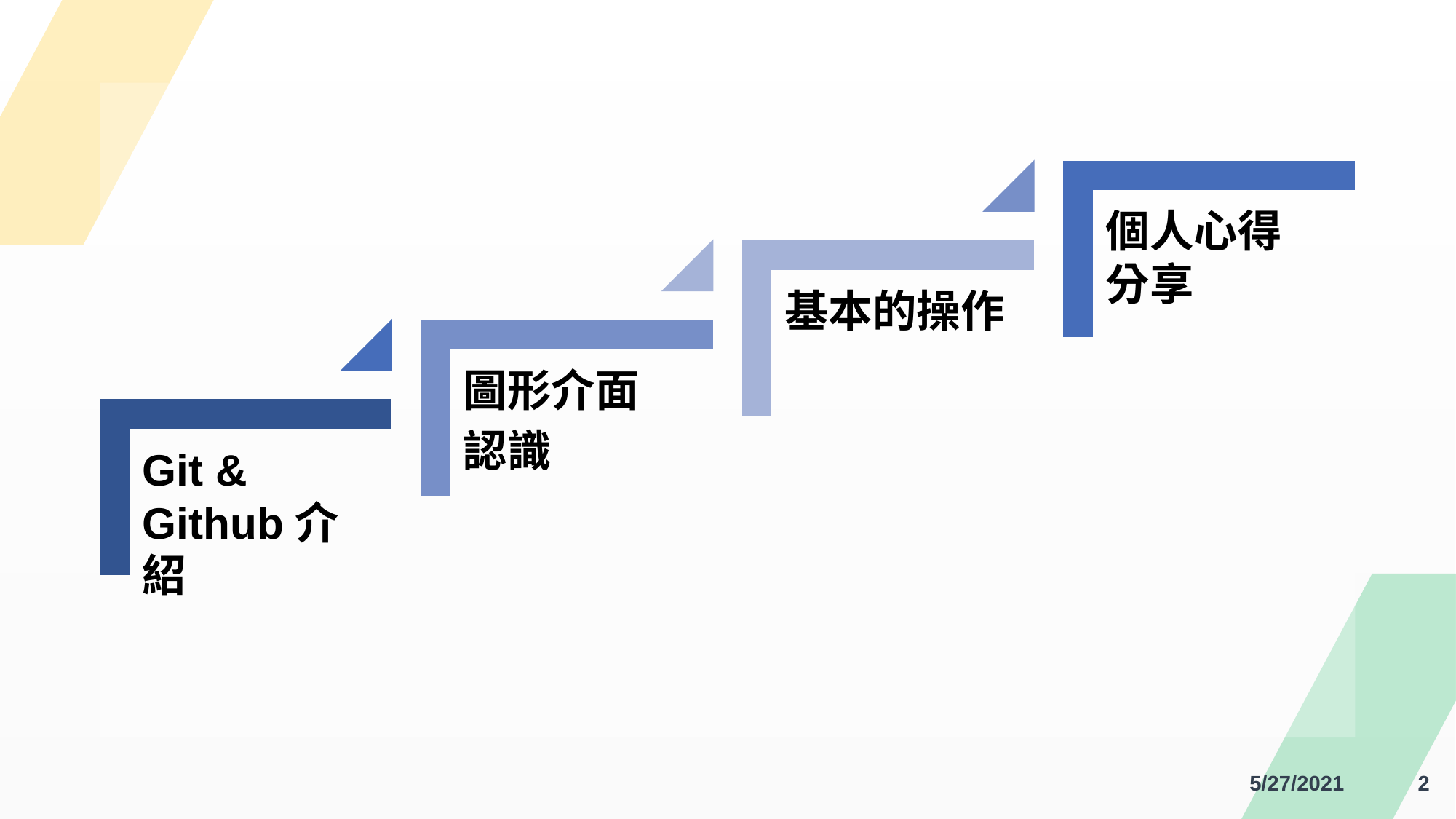

Git & Github介紹
圖形介面
認識
基本的操作
個人心得
分享

5/27/2021
2